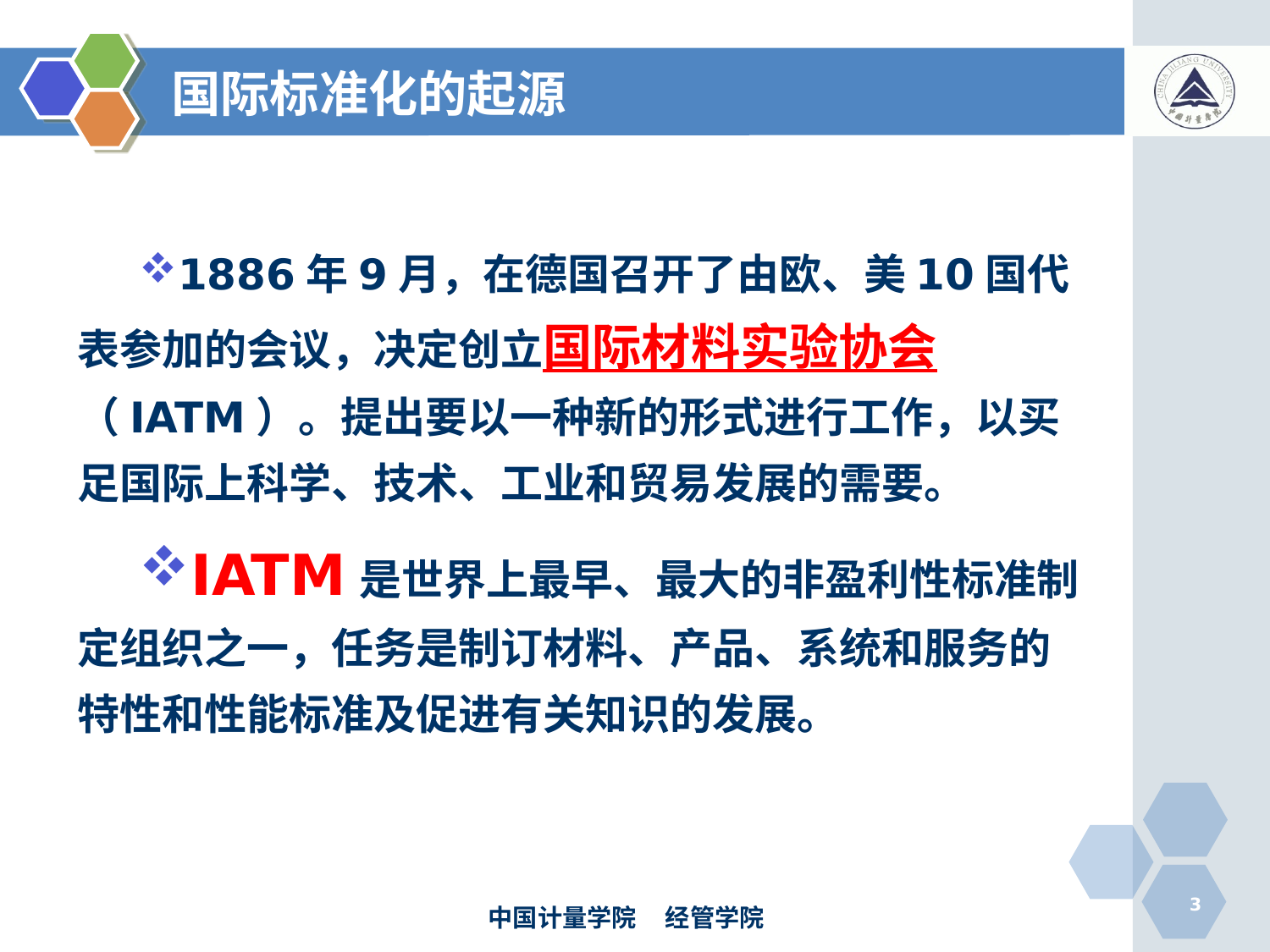

# 国际标准化的起源
1886年9月，在德国召开了由欧、美10国代表参加的会议，决定创立国际材料实验协会（IATM）。提出要以一种新的形式进行工作，以买足国际上科学、技术、工业和贸易发展的需要。
IATM是世界上最早、最大的非盈利性标准制定组织之一，任务是制订材料、产品、系统和服务的特性和性能标准及促进有关知识的发展。

3
中国计量学院     经管学院